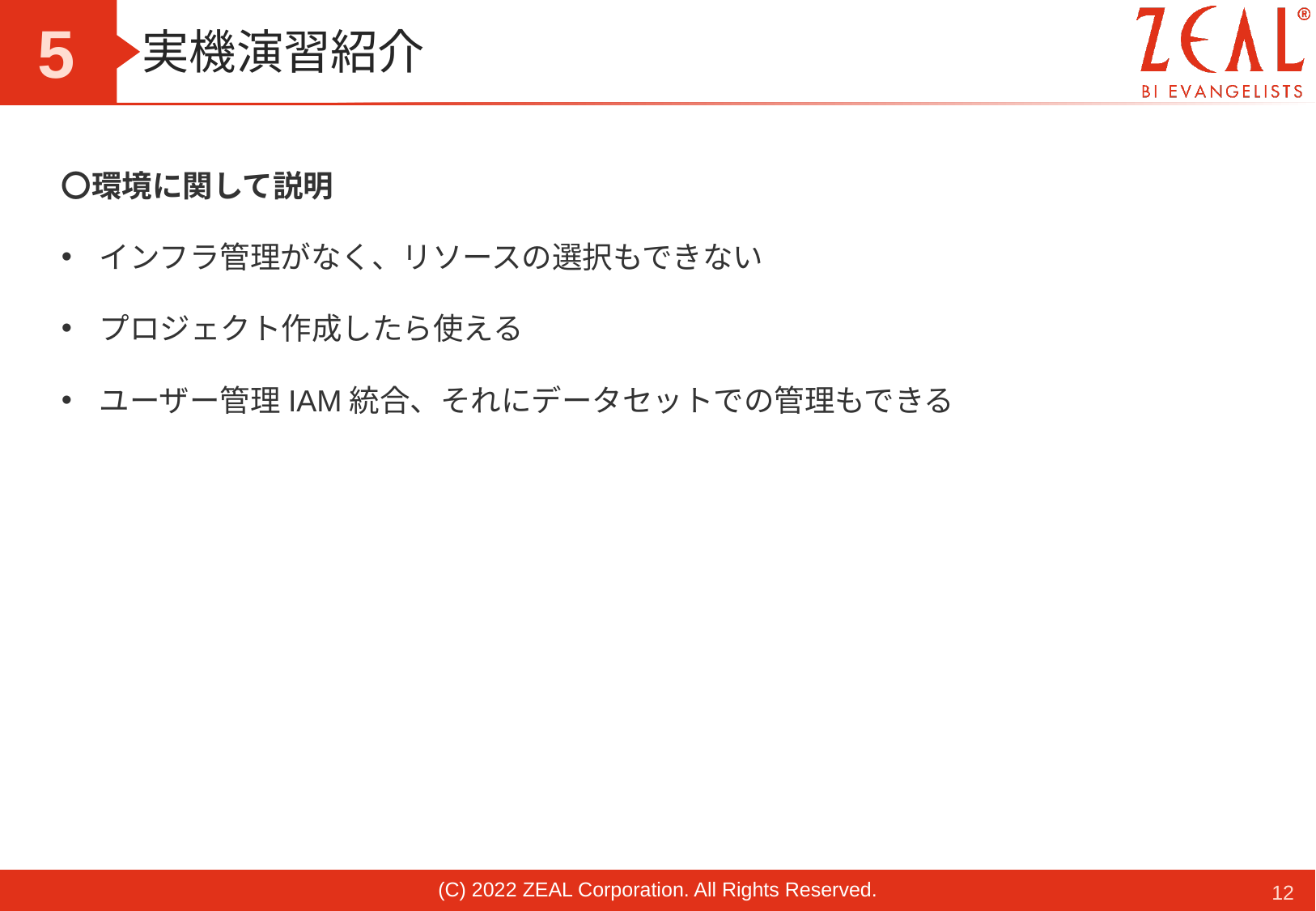

5
# 実機演習紹介
〇環境に関して説明
インフラ管理がなく、リソースの選択もできない
プロジェクト作成したら使える
ユーザー管理IAM統合、それにデータセットでの管理もできる